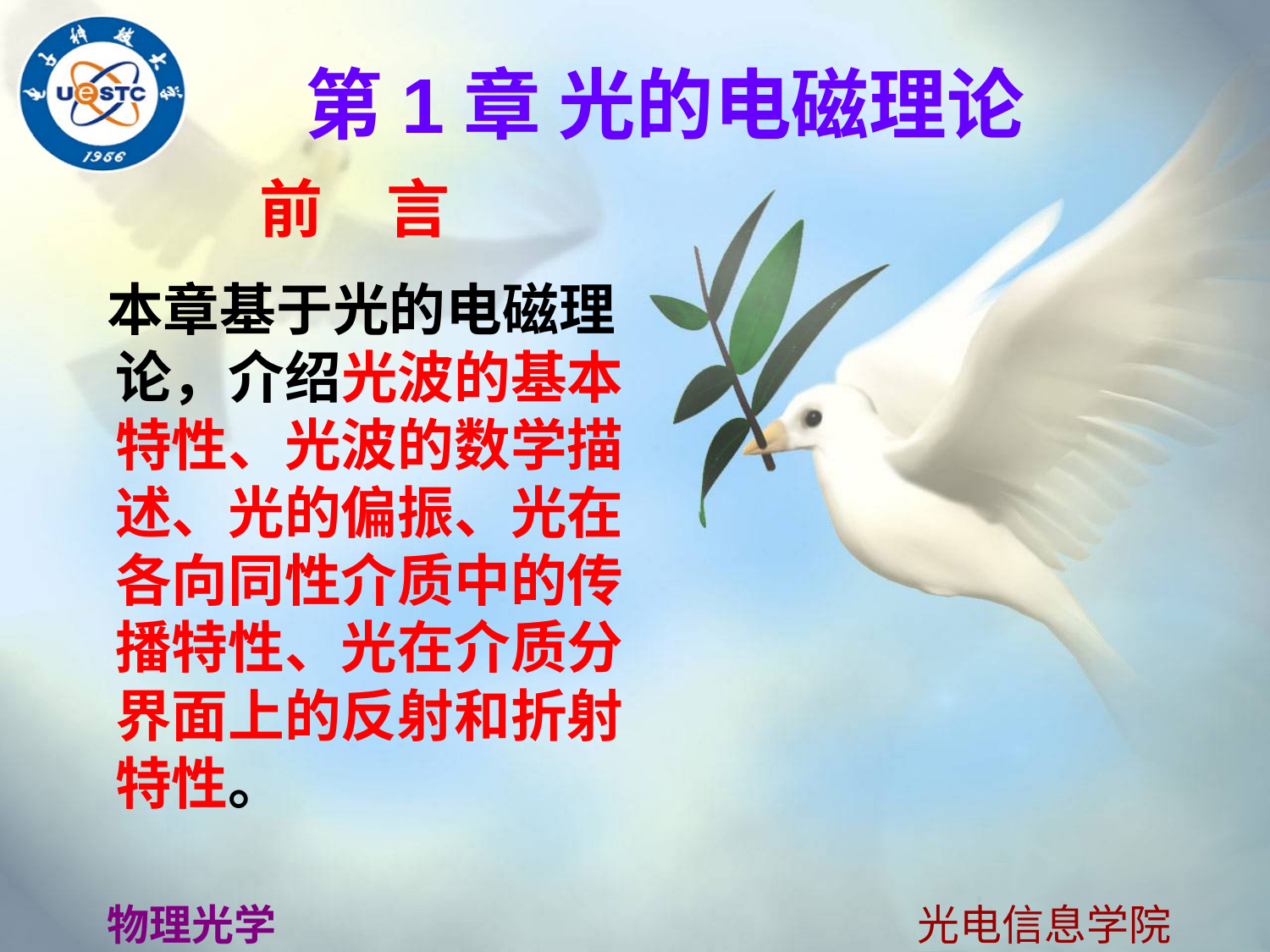

# 第1章 光的电磁理论
前　言
  本章基于光的电磁理论，介绍光波的基本特性、光波的数学描述、光的偏振、光在各向同性介质中的传播特性、光在介质分界面上的反射和折射特性。